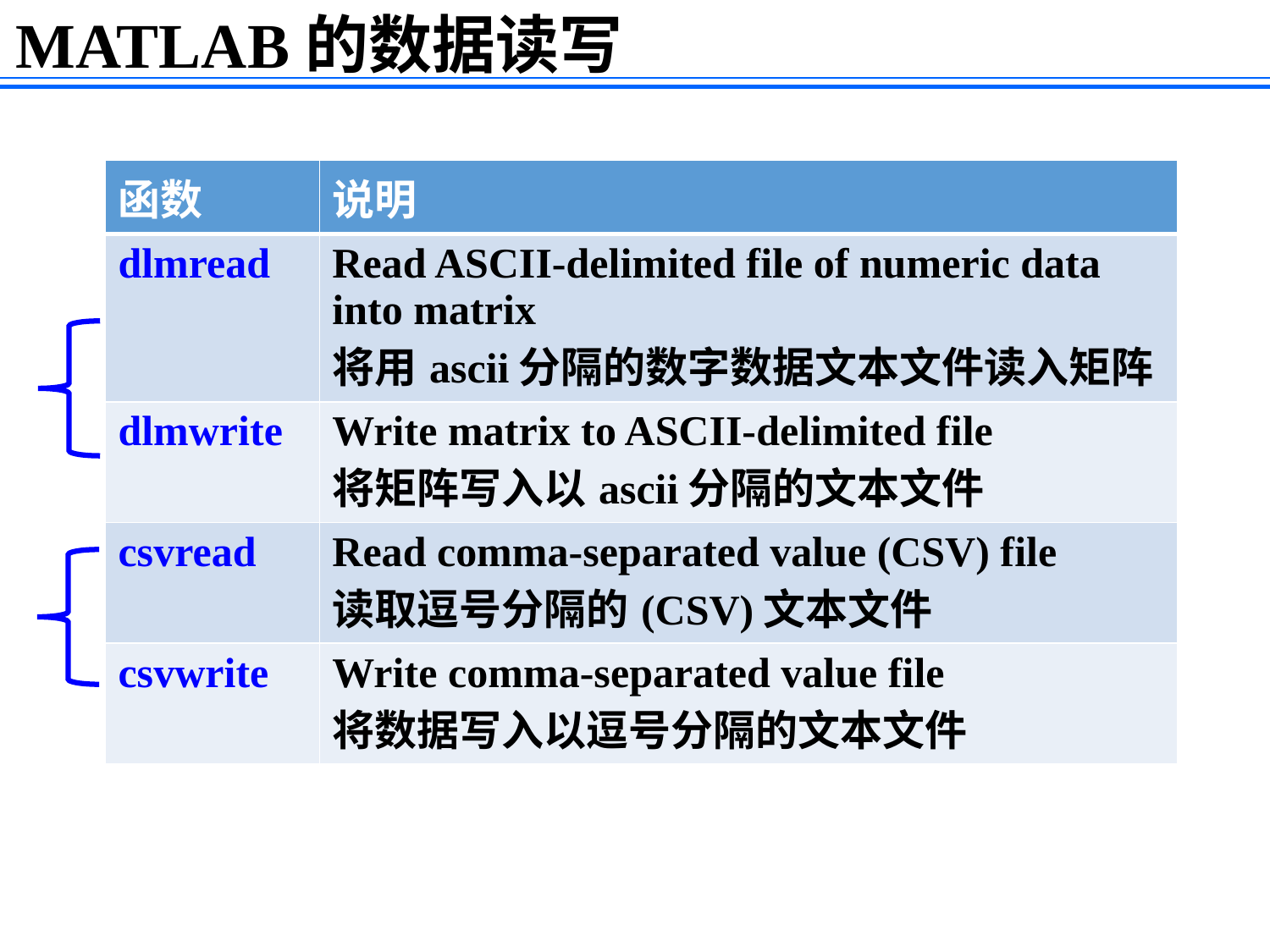

MATLAB的数据读写

| 函数 | 说明 |
| --- | --- |
| dlmread | Read ASCII-delimited file of numeric data into matrix 将用ascii分隔的数字数据文本文件读入矩阵 |
| dlmwrite | Write matrix to ASCII-delimited file 将矩阵写入以ascii分隔的文本文件 |
| csvread | Read comma-separated value (CSV) file 读取逗号分隔的(CSV)文本文件 |
| csvwrite | Write comma-separated value file 将数据写入以逗号分隔的文本文件 |